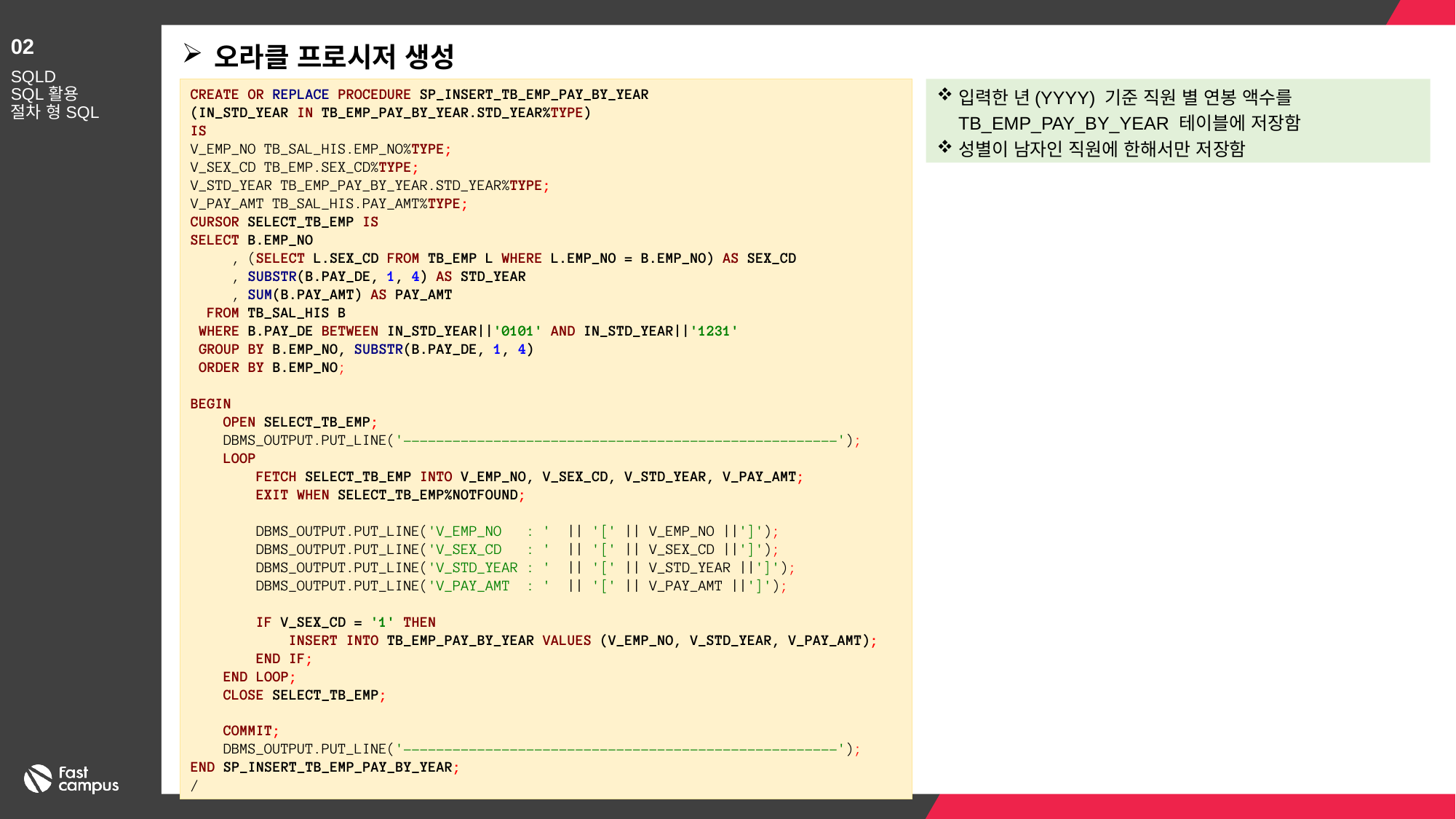

02
오라클 프로시저 생성
SQLD
SQL활용
절차 형SQL
입력한 년(YYYY) 기준 직원 별 연봉 액수를 TB_EMP_PAY_BY_YEAR 테이블에 저장함
성별이 남자인 직원에 한해서만 저장함
CREATE OR REPLACE PROCEDURE SP_INSERT_TB_EMP_PAY_BY_YEAR
(IN_STD_YEAR IN TB_EMP_PAY_BY_YEAR.STD_YEAR%TYPE)
IS
V_EMP_NO TB_SAL_HIS.EMP_NO%TYPE;
V_SEX_CD TB_EMP.SEX_CD%TYPE;
V_STD_YEAR TB_EMP_PAY_BY_YEAR.STD_YEAR%TYPE;
V_PAY_AMT TB_SAL_HIS.PAY_AMT%TYPE;
CURSOR SELECT_TB_EMP IS
SELECT B.EMP_NO
     , (SELECT L.SEX_CD FROM TB_EMP L WHERE L.EMP_NO = B.EMP_NO) AS SEX_CD
     , SUBSTR(B.PAY_DE, 1, 4) AS STD_YEAR
     , SUM(B.PAY_AMT) AS PAY_AMT
  FROM TB_SAL_HIS B
 WHERE B.PAY_DE BETWEEN IN_STD_YEAR||'0101' AND IN_STD_YEAR||'1231'
 GROUP BY B.EMP_NO, SUBSTR(B.PAY_DE, 1, 4)
 ORDER BY B.EMP_NO;

BEGIN
    OPEN SELECT_TB_EMP;
    DBMS_OUTPUT.PUT_LINE('-----------------------------------------------------');
    LOOP
        FETCH SELECT_TB_EMP INTO V_EMP_NO, V_SEX_CD, V_STD_YEAR, V_PAY_AMT;
        EXIT WHEN SELECT_TB_EMP%NOTFOUND;

        DBMS_OUTPUT.PUT_LINE('V_EMP_NO   : '  || '[' || V_EMP_NO ||']');
        DBMS_OUTPUT.PUT_LINE('V_SEX_CD   : '  || '[' || V_SEX_CD ||']');
        DBMS_OUTPUT.PUT_LINE('V_STD_YEAR : '  || '[' || V_STD_YEAR ||']');
        DBMS_OUTPUT.PUT_LINE('V_PAY_AMT  : '  || '[' || V_PAY_AMT ||']');

        IF V_SEX_CD = '1' THEN
            INSERT INTO TB_EMP_PAY_BY_YEAR VALUES (V_EMP_NO, V_STD_YEAR, V_PAY_AMT);
        END IF;
    END LOOP;
    CLOSE SELECT_TB_EMP;

    COMMIT;
    DBMS_OUTPUT.PUT_LINE('-----------------------------------------------------');
END SP_INSERT_TB_EMP_PAY_BY_YEAR;
/